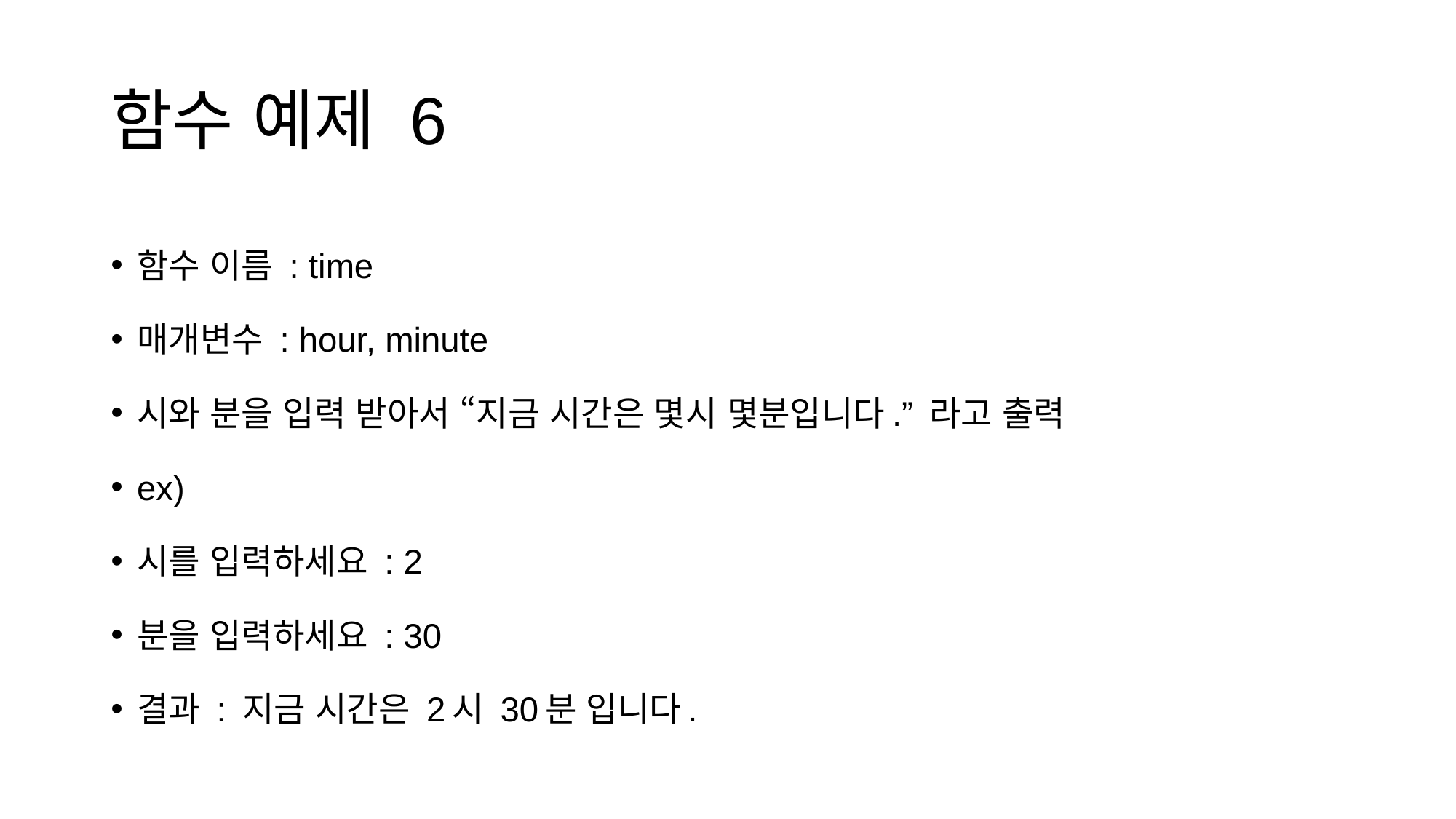

# 함수 예제 6
함수 이름 : time
매개변수 : hour, minute
시와 분을 입력 받아서 “지금 시간은 몇시 몇분입니다.” 라고 출력
ex)
시를 입력하세요 : 2
분을 입력하세요 : 30
결과 : 지금 시간은 2시 30분 입니다.